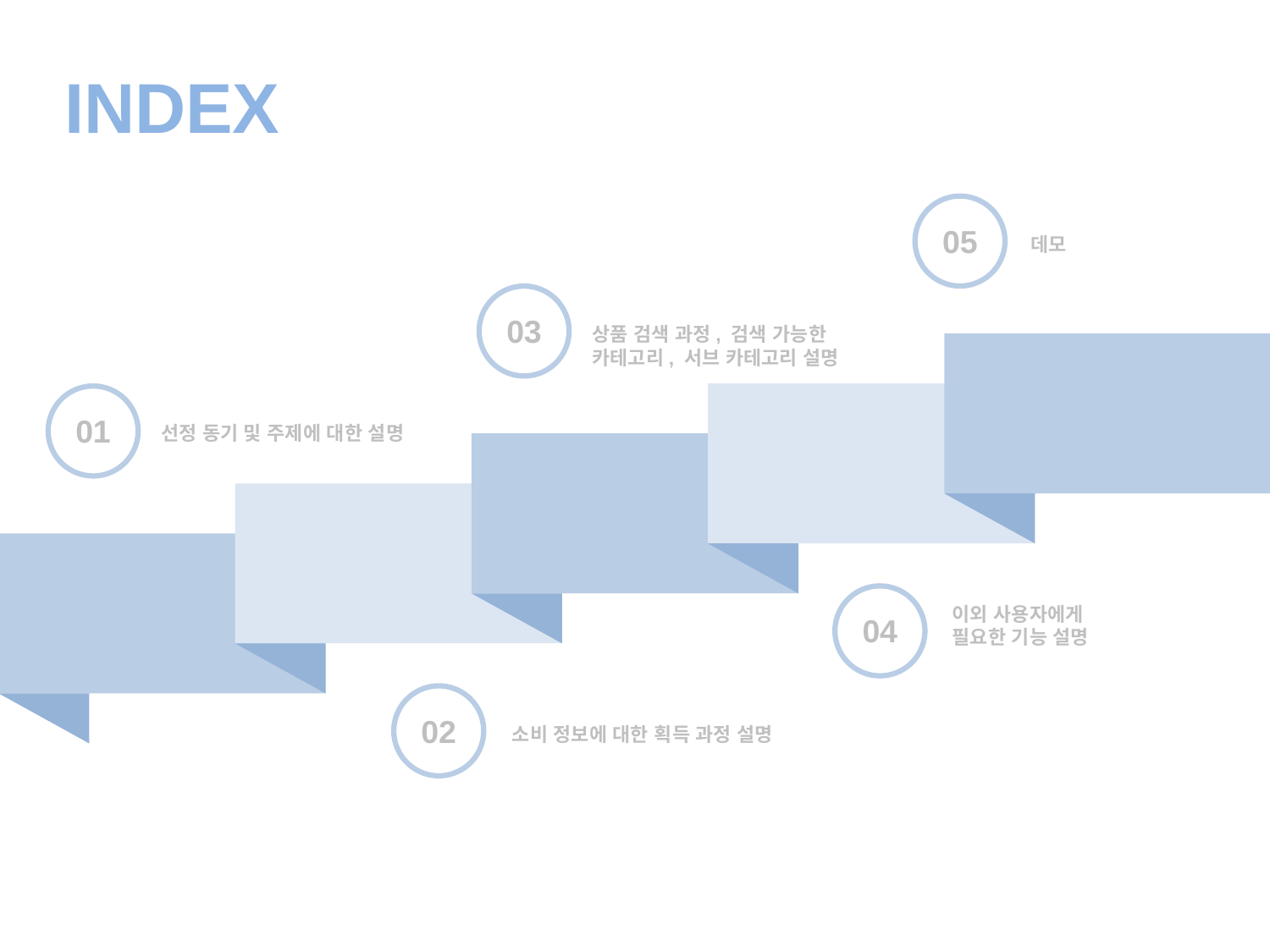

INDEX

05
데모

03
상품 검색 과정, 검색 가능한 카테고리, 서브 카테고리 설명

01
데모
선정 동기 및 주제에 대한 설명

추가 기능

상품 검색

소비 정보 획득

04
주제 및 선정 동기

이외 사용자에게
필요한 기능 설명

02

소비 정보에 대한 획득 과정 설명